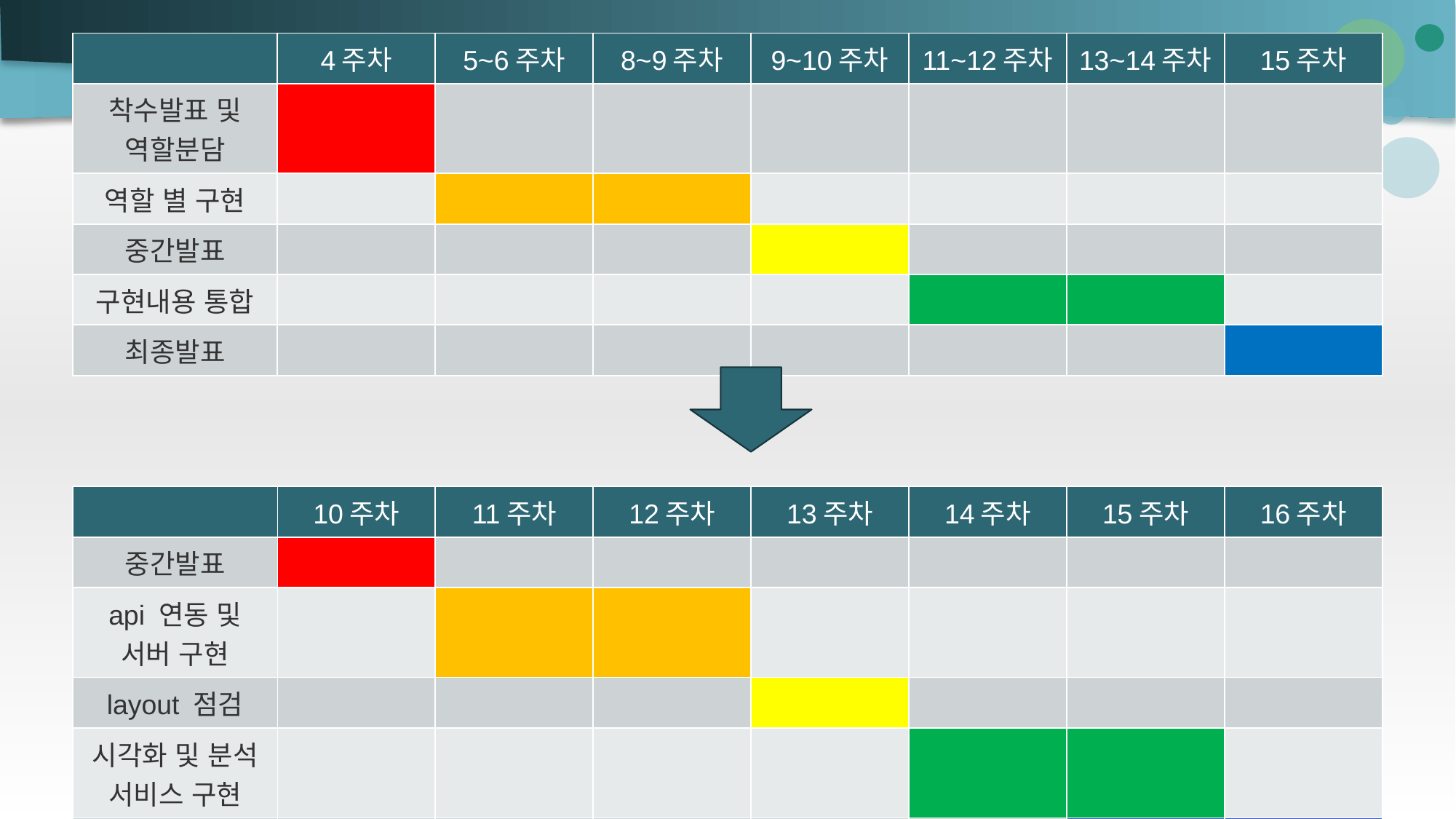

|  | 4주차 | 5~6주차 | 8~9주차 | 9~10주차 | 11~12주차 | 13~14주차 | 15주차 |
| --- | --- | --- | --- | --- | --- | --- | --- |
| 착수발표 및 역할분담 |  |  |  |  |  |  |  |
| 역할 별 구현 |  |  |  |  |  |  |  |
| 중간발표 |  |  |  |  |  |  |  |
| 구현내용 통합 |  |  |  |  |  |  |  |
| 최종발표 |  |  |  |  |  |  |  |

|  | 10주차 | 11주차 | 12주차 | 13주차 | 14주차 | 15주차 | 16주차 |
| --- | --- | --- | --- | --- | --- | --- | --- |
| 중간발표 |  |  |  |  |  |  |  |
| api 연동 및 서버 구현 |  |  |  |  |  |  |  |
| layout 점검 |  |  |  |  |  |  |  |
| 시각화 및 분석 서비스 구현 |  |  |  |  |  |  |  |
| 최종발표 |  |  |  |  |  |  |  |